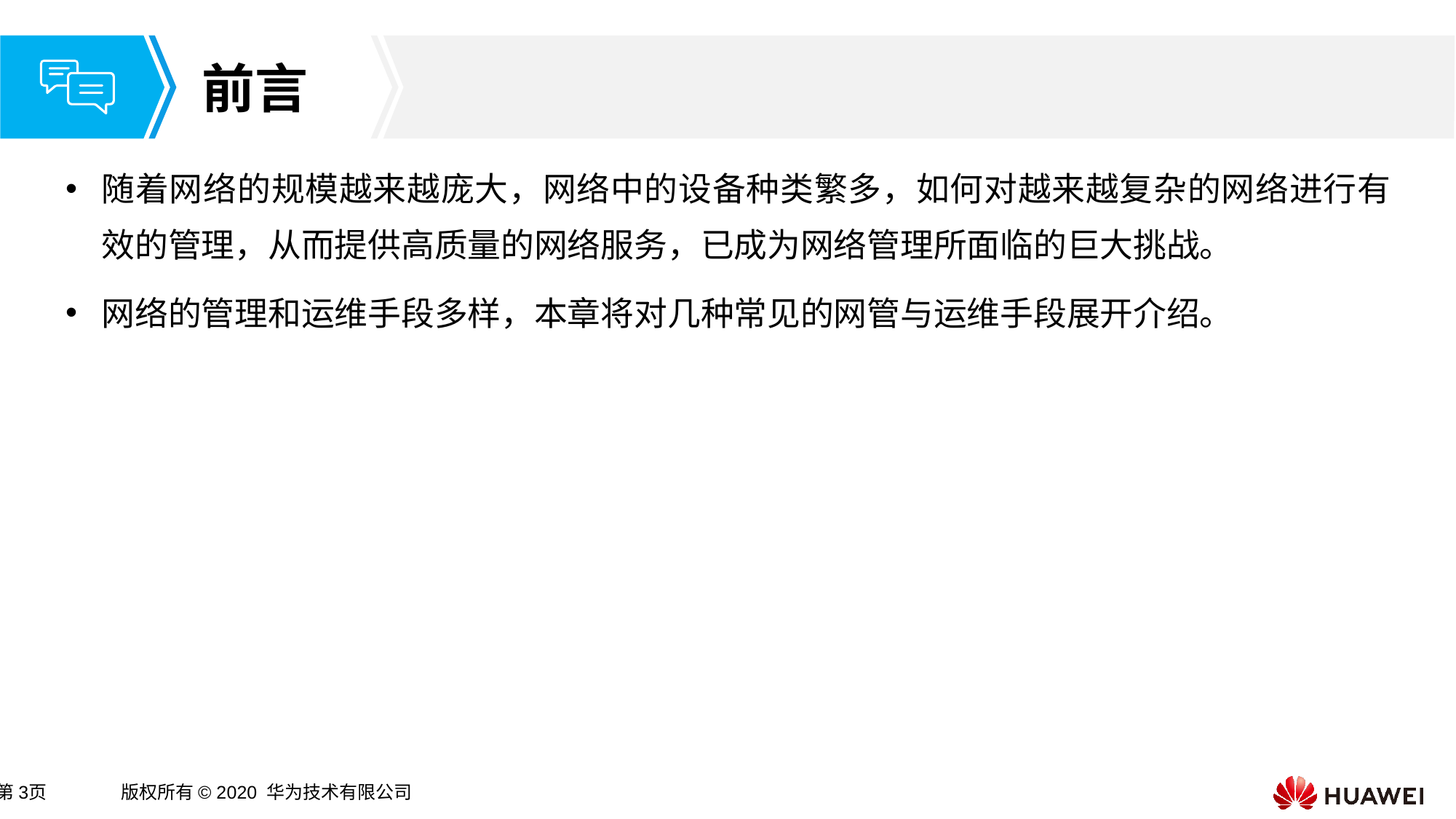

随着网络的规模越来越庞大，网络中的设备种类繁多，如何对越来越复杂的网络进行有效的管理，从而提供高质量的网络服务，已成为网络管理所面临的巨大挑战。
网络的管理和运维手段多样，本章将对几种常见的网管与运维手段展开介绍。